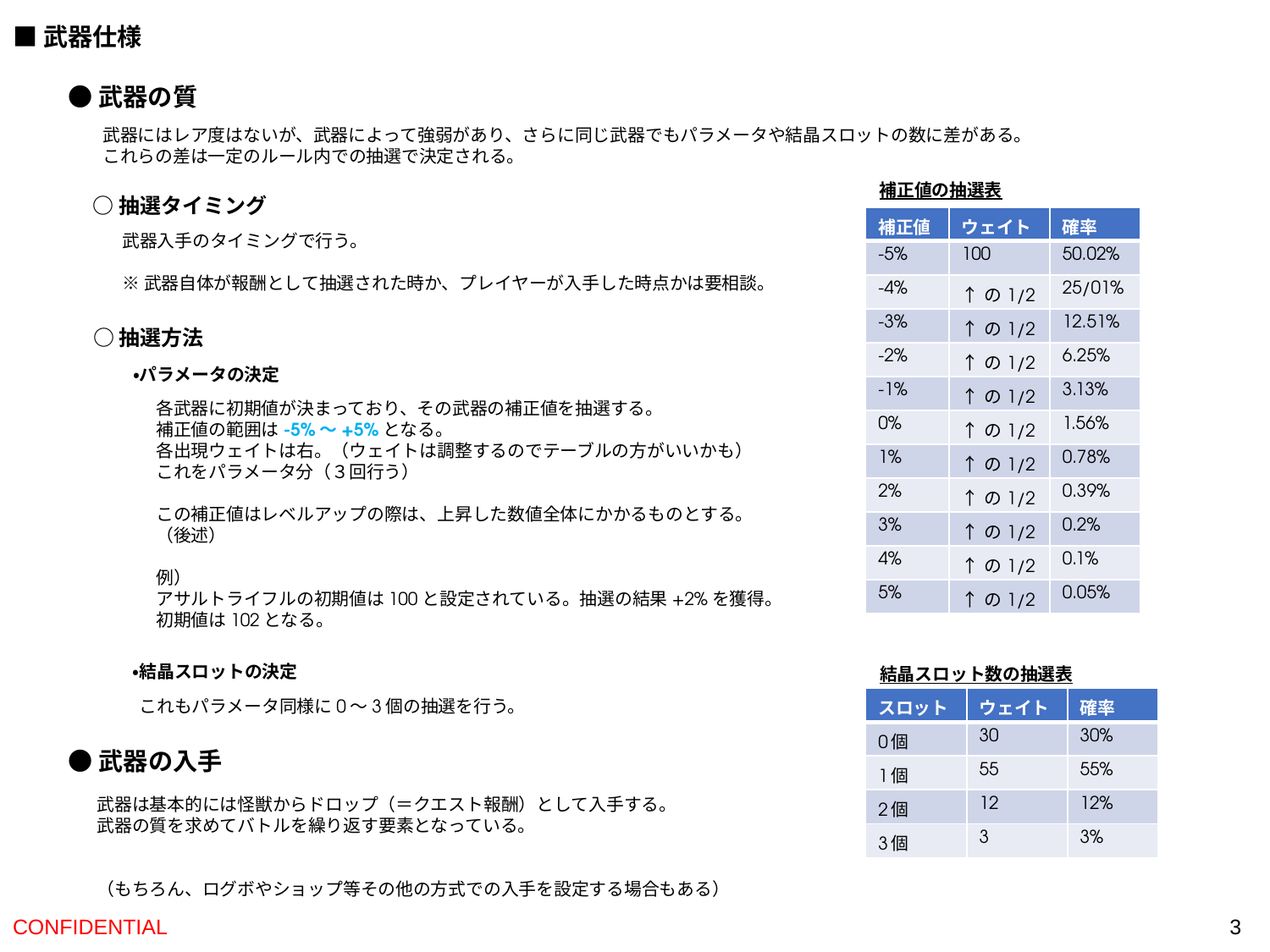

■武器仕様
●武器の質
武器にはレア度はないが、武器によって強弱があり、さらに同じ武器でもパラメータや結晶スロットの数に差がある。
これらの差は一定のルール内での抽選で決定される。
補正値の抽選表
○抽選タイミング
| 補正値 | ウェイト | 確率 |
| --- | --- | --- |
| -5% | 100 | 50.02% |
| -4% | ↑の1/2 | 25/01% |
| -3% | ↑の1/2 | 12.51% |
| -2% | ↑の1/2 | 6.25% |
| -1% | ↑の1/2 | 3.13% |
| 0% | ↑の1/2 | 1.56% |
| 1% | ↑の1/2 | 0.78% |
| 2% | ↑の1/2 | 0.39% |
| 3% | ↑の1/2 | 0.2% |
| 4% | ↑の1/2 | 0.1% |
| 5% | ↑の1/2 | 0.05% |
武器入手のタイミングで行う。

※武器自体が報酬として抽選された時か、プレイヤーが入手した時点かは要相談。
○抽選方法
・パラメータの決定
各武器に初期値が決まっており、その武器の補正値を抽選する。
補正値の範囲は-5%～+5%となる。
各出現ウェイトは右。（ウェイトは調整するのでテーブルの方がいいかも）
これをパラメータ分（３回行う）

この補正値はレベルアップの際は、上昇した数値全体にかかるものとする。
（後述）

例）
アサルトライフルの初期値は100と設定されている。抽選の結果+2%を獲得。
初期値は102となる。
・結晶スロットの決定
結晶スロット数の抽選表
| スロット | ウェイト | 確率 |
| --- | --- | --- |
| 0個 | 30 | 30% |
| 1個 | 55 | 55% |
| 2個 | 12 | 12% |
| 3個 | 3 | 3% |
これもパラメータ同様に0～3個の抽選を行う。
●武器の入手
武器は基本的には怪獣からドロップ（＝クエスト報酬）として入手する。
武器の質を求めてバトルを繰り返す要素となっている。

（もちろん、ログボやショップ等その他の方式での入手を設定する場合もある）
3
CONFIDENTIAL